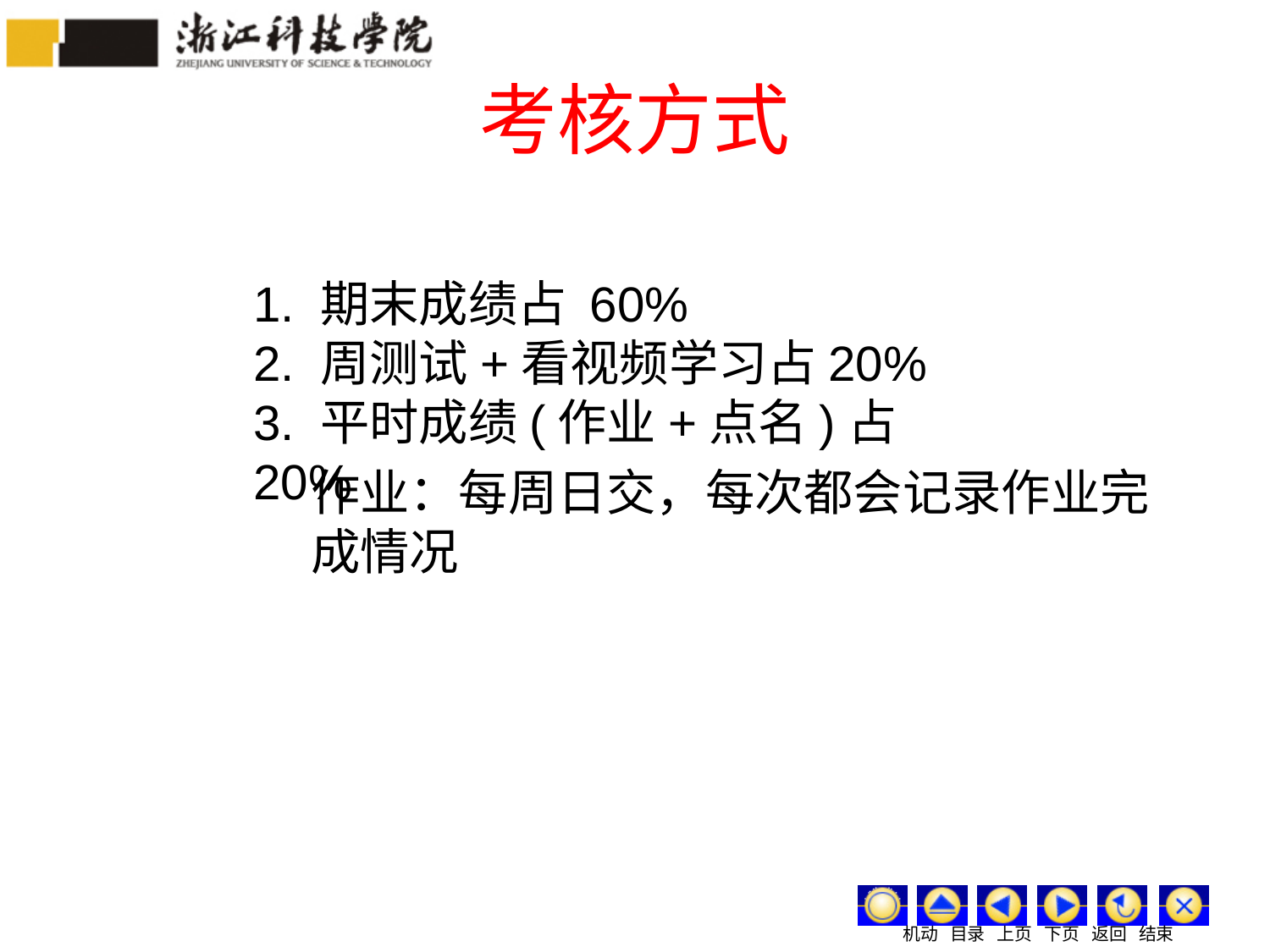

# 考核方式
1. 期末成绩占 60%
2. 周测试+看视频学习占20%
3. 平时成绩(作业+点名)占20%

作业：每周日交，每次都会记录作业完成情况